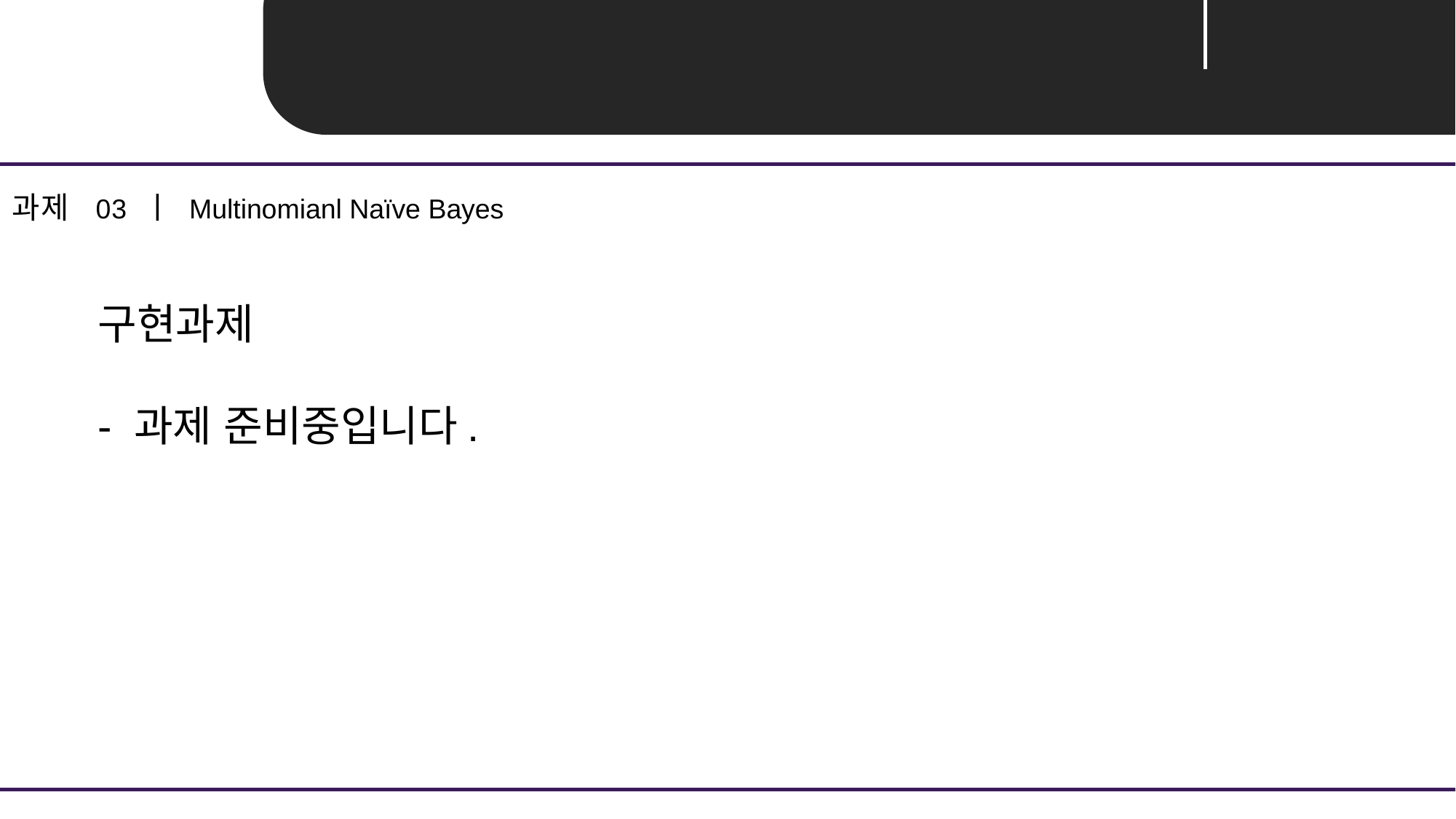

Unit 00 ㅣ 과제 공지
과제  03 ㅣ Multinomianl Naïve Bayes
구현과제

- 과제 준비중입니다.